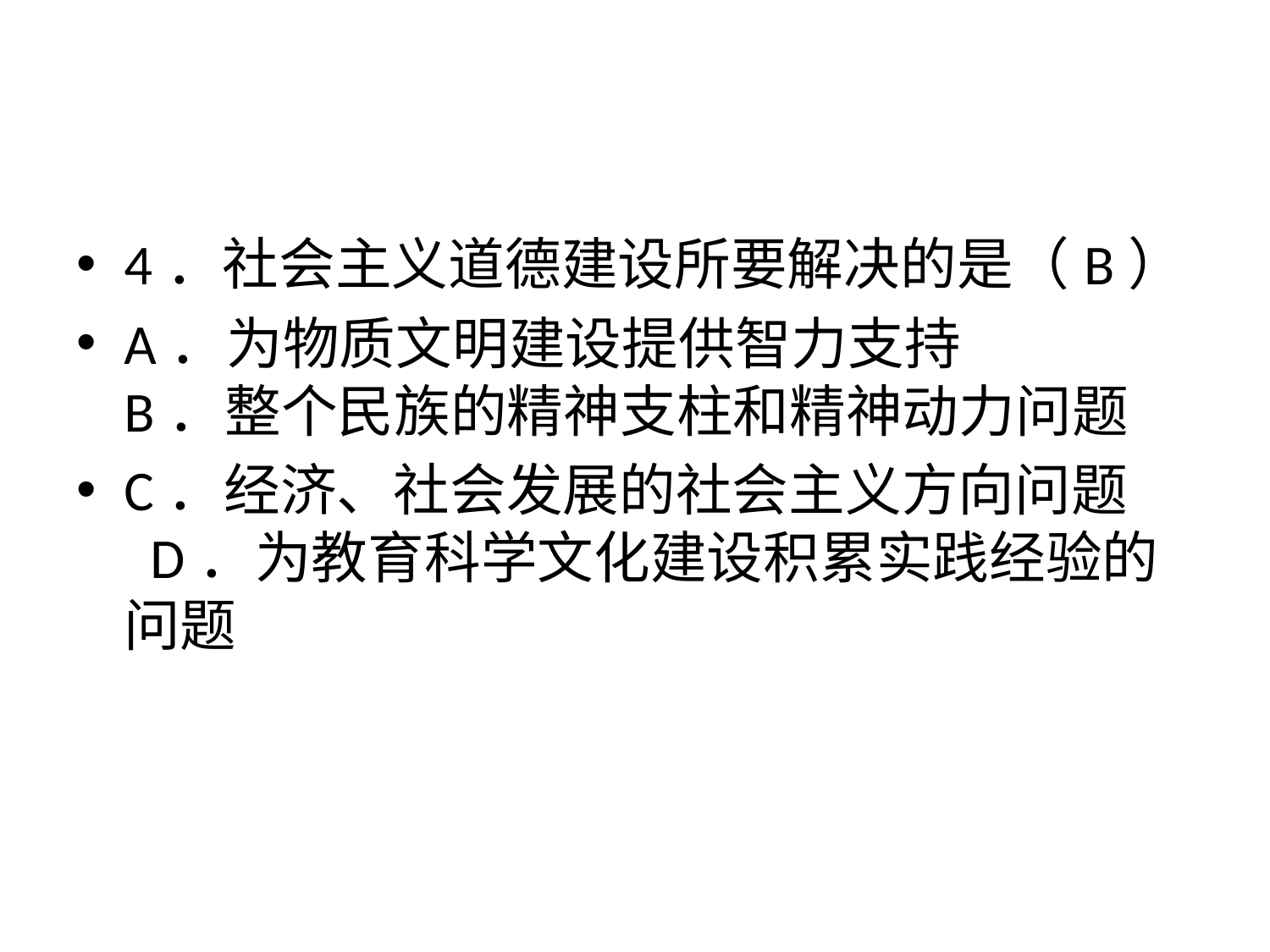

#
4．社会主义道德建设所要解决的是（B）
A．为物质文明建设提供智力支持             B．整个民族的精神支柱和精神动力问题
C．经济、社会发展的社会主义方向问题       D．为教育科学文化建设积累实践经验的问题